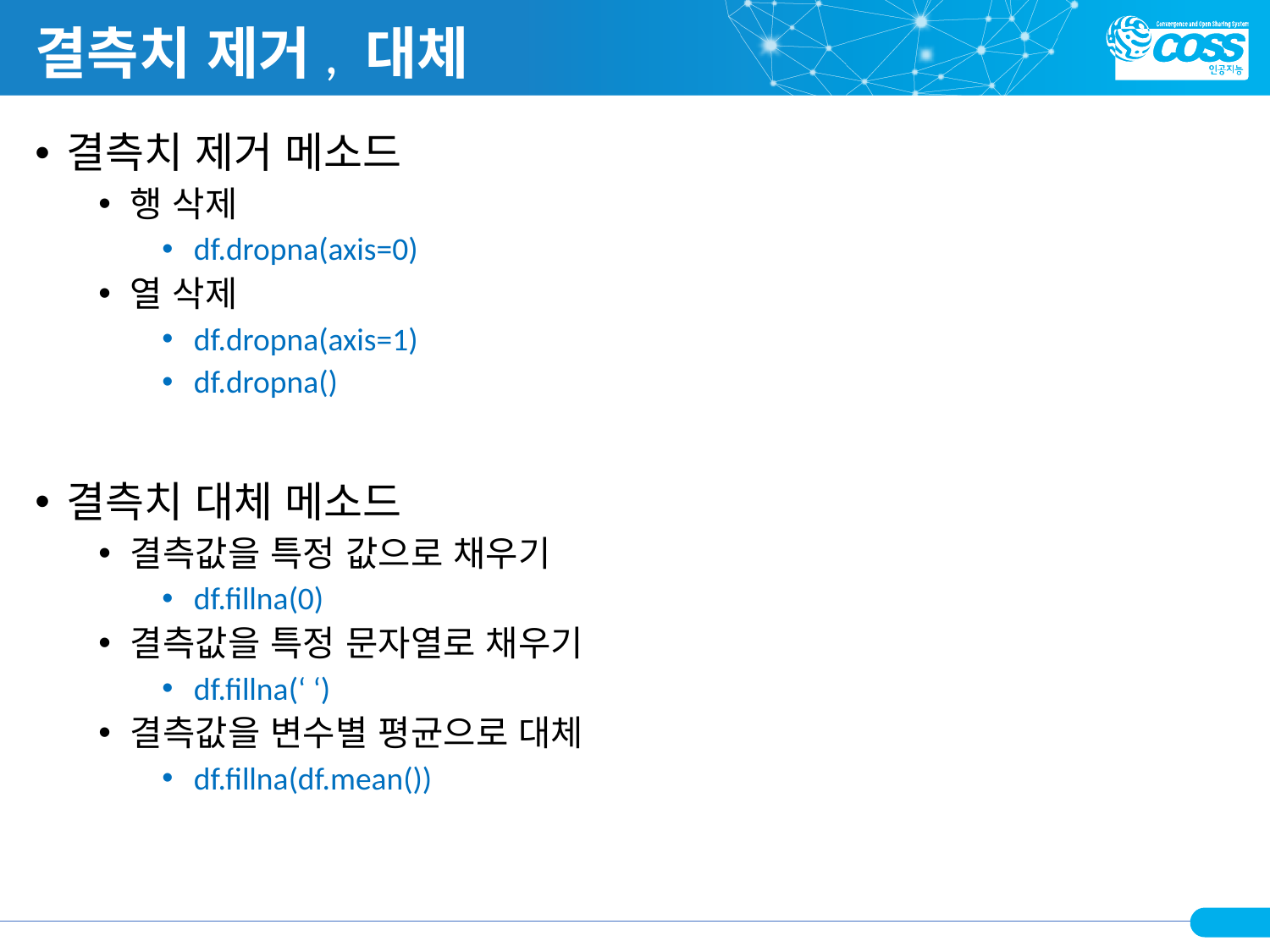

# 결측치 제거, 대체
결측치 제거 메소드
행 삭제
df.dropna(axis=0)
열 삭제
df.dropna(axis=1)
df.dropna()

결측치 대체 메소드
결측값을 특정 값으로 채우기
df.fillna(0)
결측값을 특정 문자열로 채우기
df.fillna(‘ ‘)
결측값을 변수별 평균으로 대체
df.fillna(df.mean())